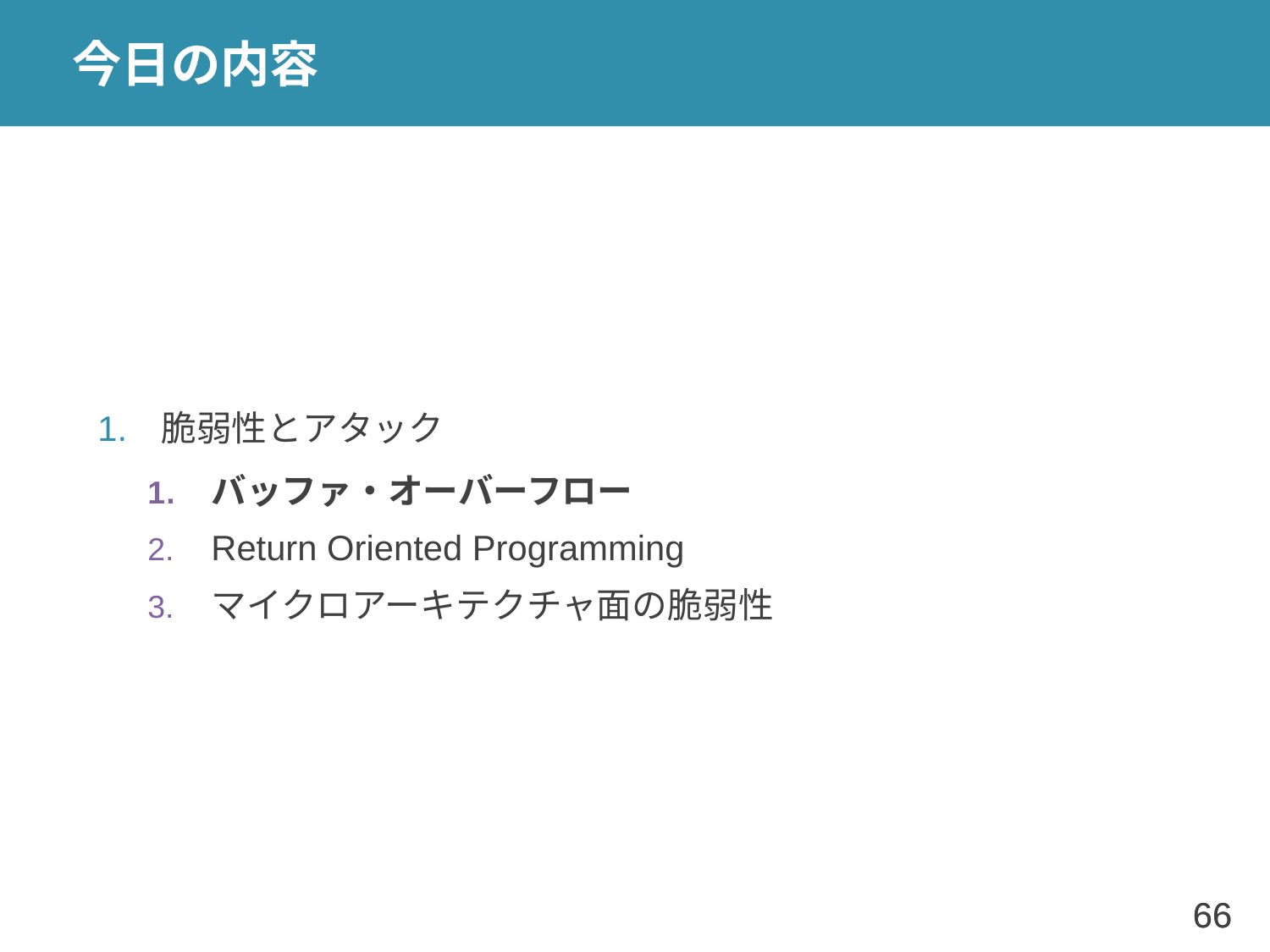

# 今日の内容
脆弱性とアタック
バッファ・オーバーフロー
Return Oriented Programming
マイクロアーキテクチャ面の脆弱性